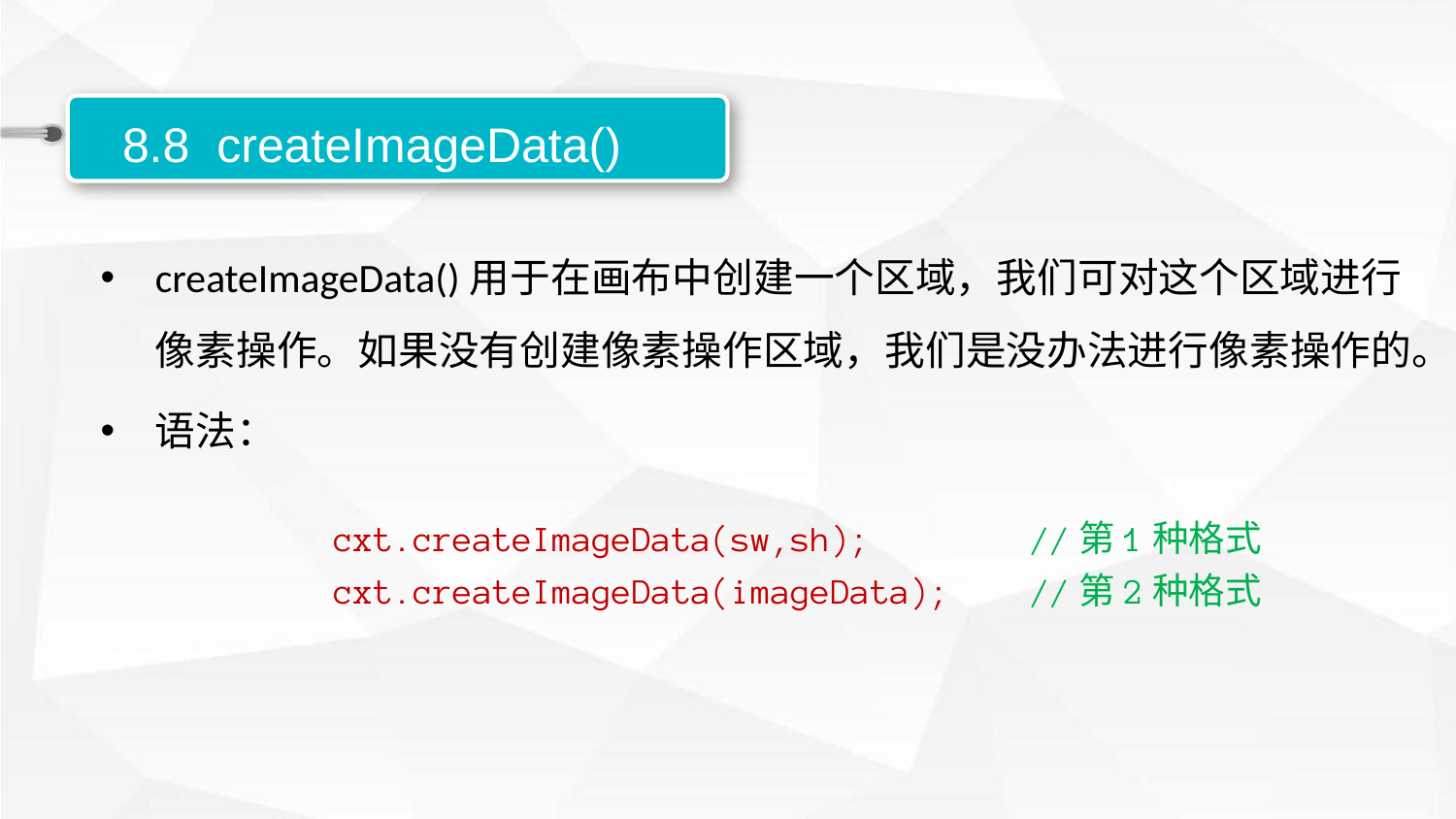

8.8  createImageData()

createImageData()用于在画布中创建一个区域，我们可对这个区域进行像素操作。如果没有创建像素操作区域，我们是没办法进行像素操作的。
语法：
cxt.createImageData(sw,sh);        //第1种格式
cxt.createImageData(imageData);    //第2种格式